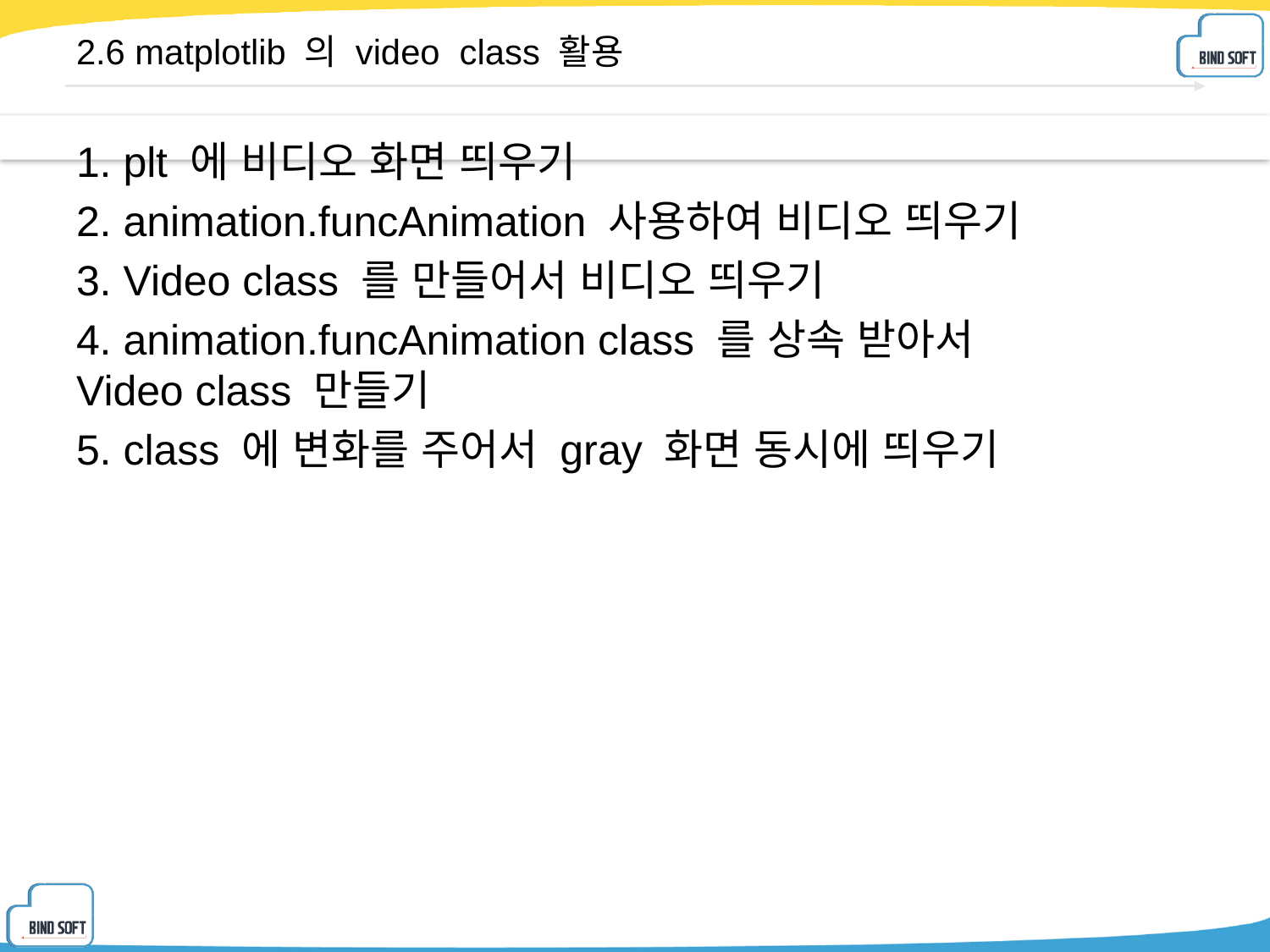

# 2.6 matplotlib 의 video  class 활용
1. plt 에 비디오 화면 띄우기
2. animation.funcAnimation 사용하여 비디오 띄우기
3. Video class 를 만들어서 비디오 띄우기
4. animation.funcAnimation class 를 상속 받아서
Video class 만들기
5. class 에 변화를 주어서 gray 화면 동시에 띄우기